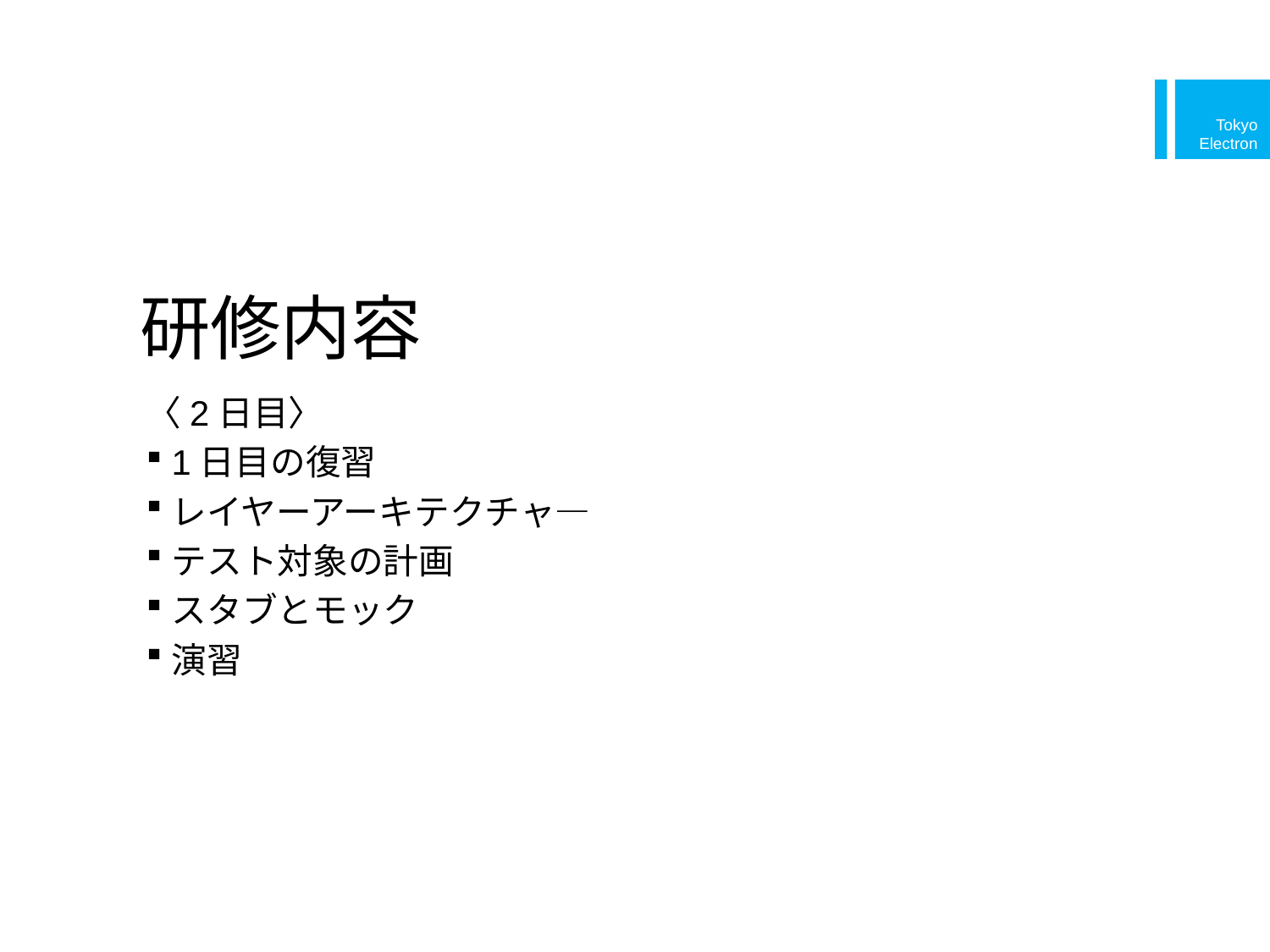

# 研修内容
〈2日目〉
1日目の復習
レイヤーアーキテクチャ―
テスト対象の計画
スタブとモック
演習